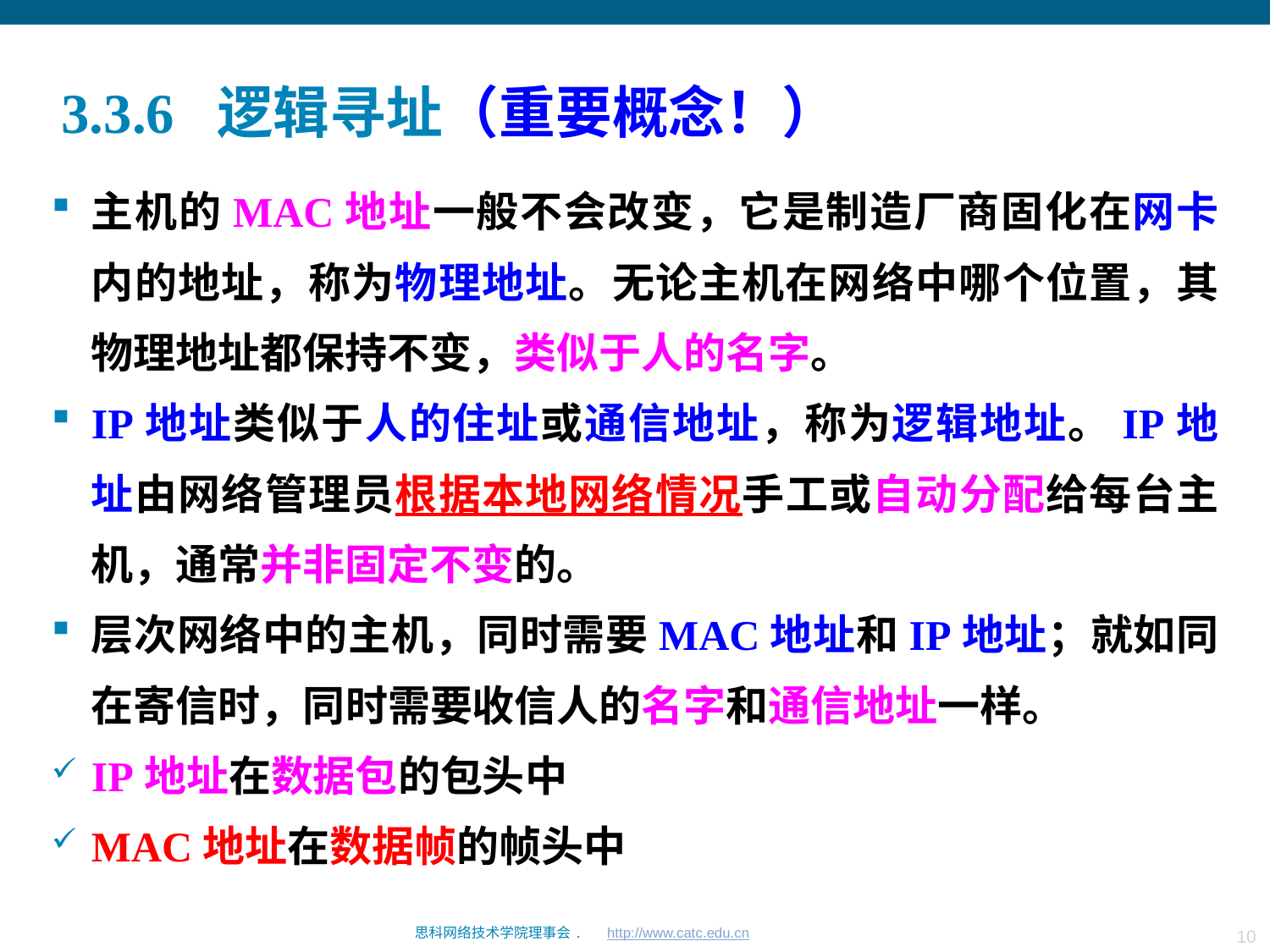

# 3.3.6  逻辑寻址（重要概念！）
主机的MAC地址一般不会改变，它是制造厂商固化在网卡内的地址，称为物理地址。无论主机在网络中哪个位置，其物理地址都保持不变，类似于人的名字。
IP地址类似于人的住址或通信地址，称为逻辑地址。IP地址由网络管理员根据本地网络情况手工或自动分配给每台主机，通常并非固定不变的。
层次网络中的主机，同时需要MAC地址和IP地址；就如同在寄信时，同时需要收信人的名字和通信地址一样。
IP地址在数据包的包头中
MAC地址在数据帧的帧头中